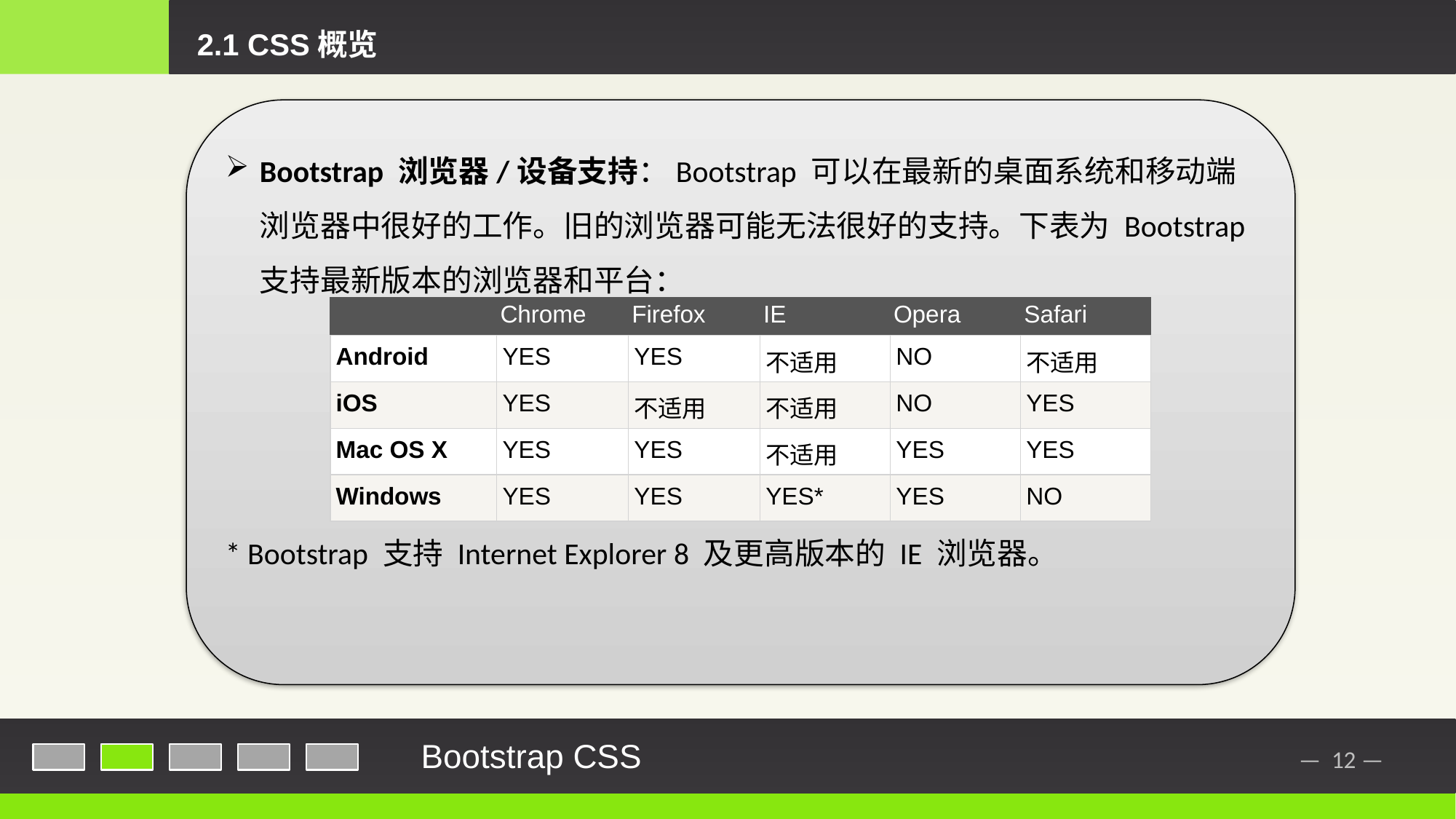

2.1 CSS概览
Bootstrap 浏览器/设备支持：Bootstrap 可以在最新的桌面系统和移动端浏览器中很好的工作。旧的浏览器可能无法很好的支持。下表为 Bootstrap 支持最新版本的浏览器和平台：

* Bootstrap 支持 Internet Explorer 8 及更高版本的 IE 浏览器。

|  | Chrome | Firefox | IE | Opera | Safari |
| --- | --- | --- | --- | --- | --- |
| Android | YES | YES | 不适用 | NO | 不适用 |
| iOS | YES | 不适用 | 不适用 | NO | YES |
| Mac OS X | YES | YES | 不适用 | YES | YES |
| Windows | YES | YES | YES\* | YES | NO |